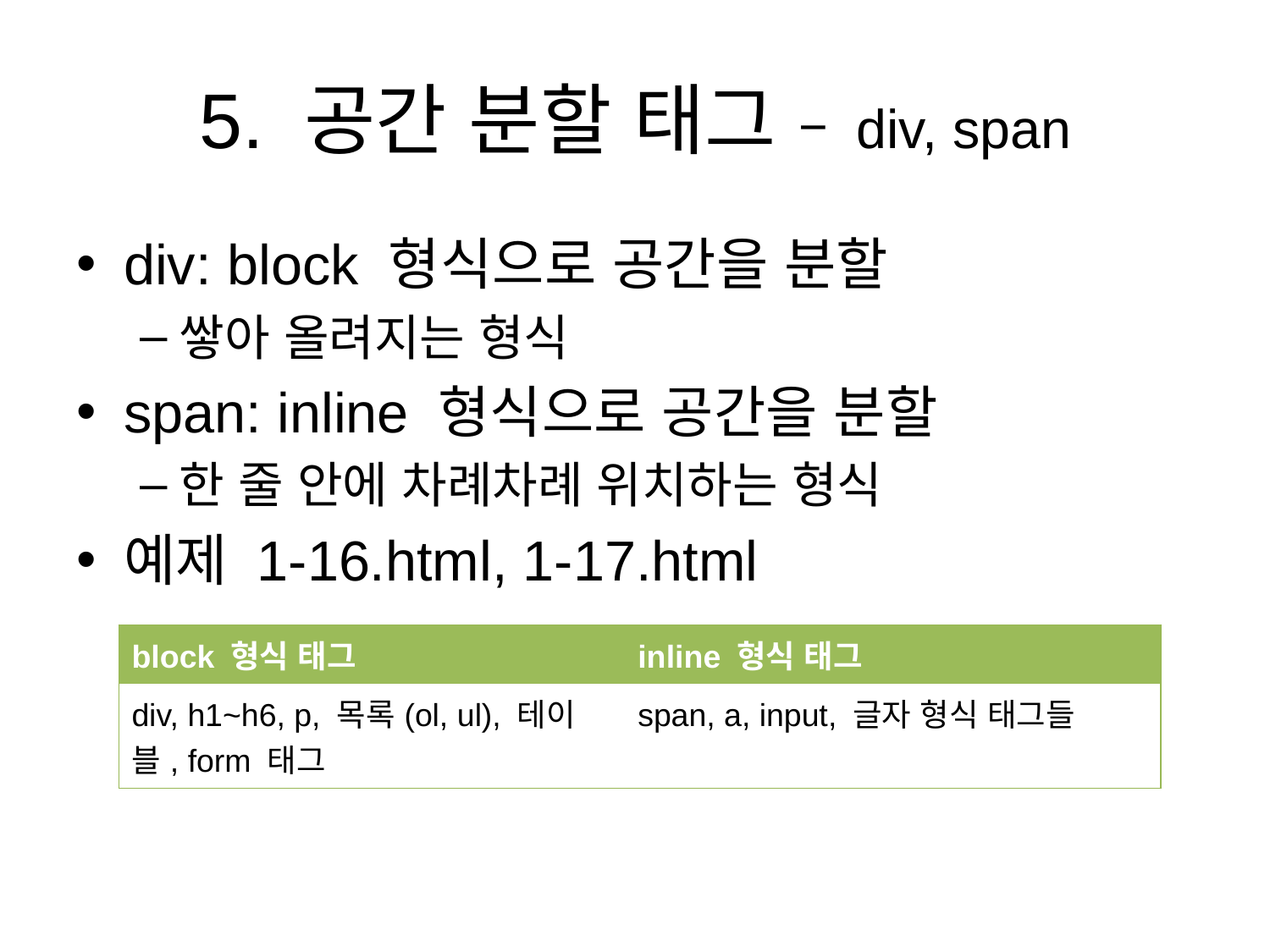

# 5. 공간 분할 태그 – div, span
div: block 형식으로 공간을 분할
쌓아 올려지는 형식
span: inline 형식으로 공간을 분할
한 줄 안에 차례차례 위치하는 형식
예제 1-16.html, 1-17.html

| block 형식 태그 | inline 형식 태그 |
| --- | --- |
| div, h1~h6, p, 목록(ol, ul), 테이블, form 태그 | span, a, input, 글자 형식 태그들 |